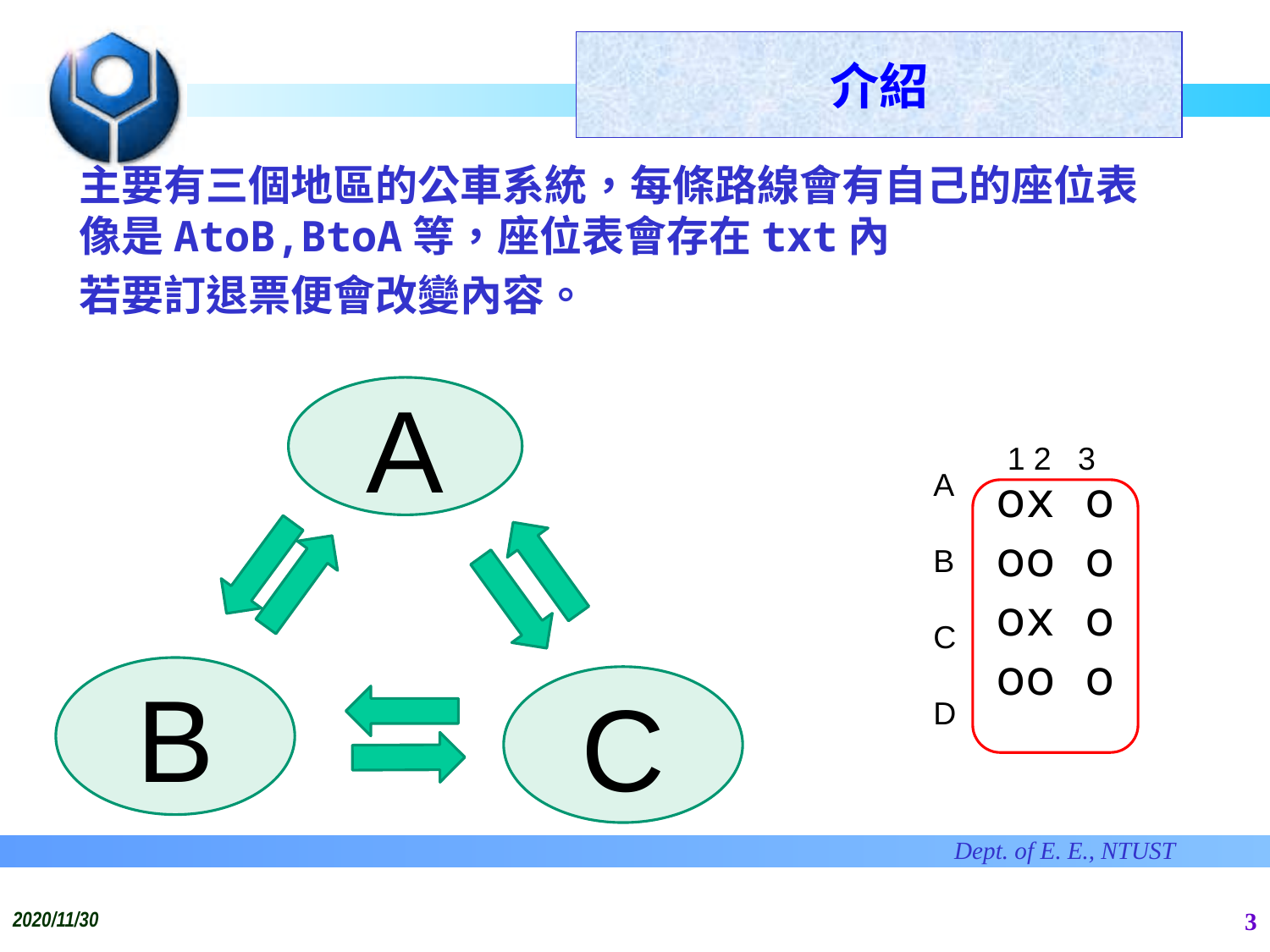

# 介紹

主要有三個地區的公車系統，每條路線會有自己的座位表像是AtoB,BtoA等，座位表會存在txt內
若要訂退票便會改變內容。

A
1 2   3
A

B

C

D
ox o
oo o
ox o
oo o

B
C

2020/11/30
3